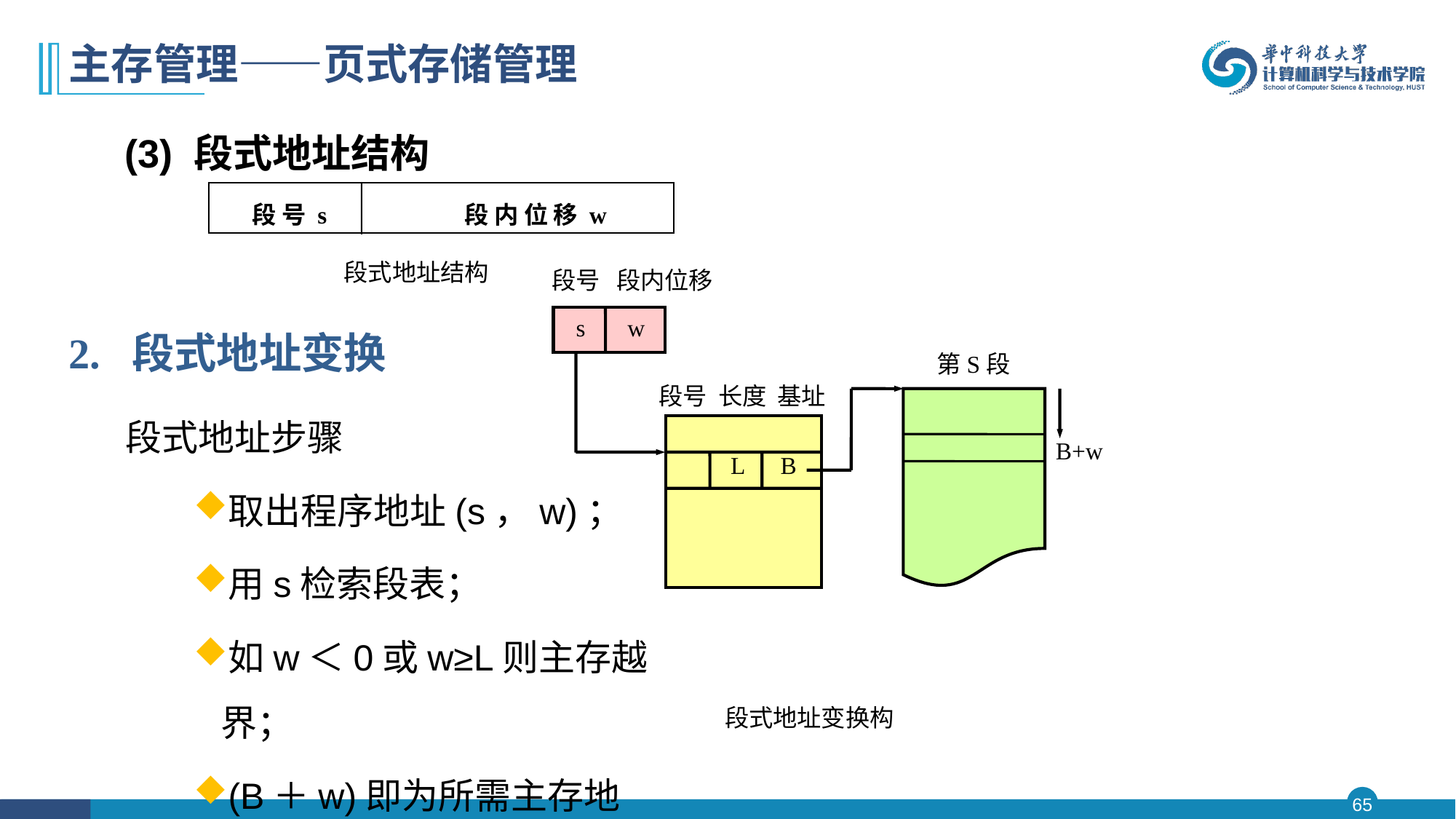

# 主存管理——页式存储管理
(3) 段式地址结构
     段 号 s                      段 内 位 移 w

段式地址结构
段号
段内位移
  s       w

第S段

段号  长度  基址

         L      B
B+w

2.  段式地址变换
段式地址步骤
取出程序地址(s，w)；
用s检索段表；
如w＜0或w≥L则主存越界；
(B＋w)即为所需主存地址
段式地址变换构